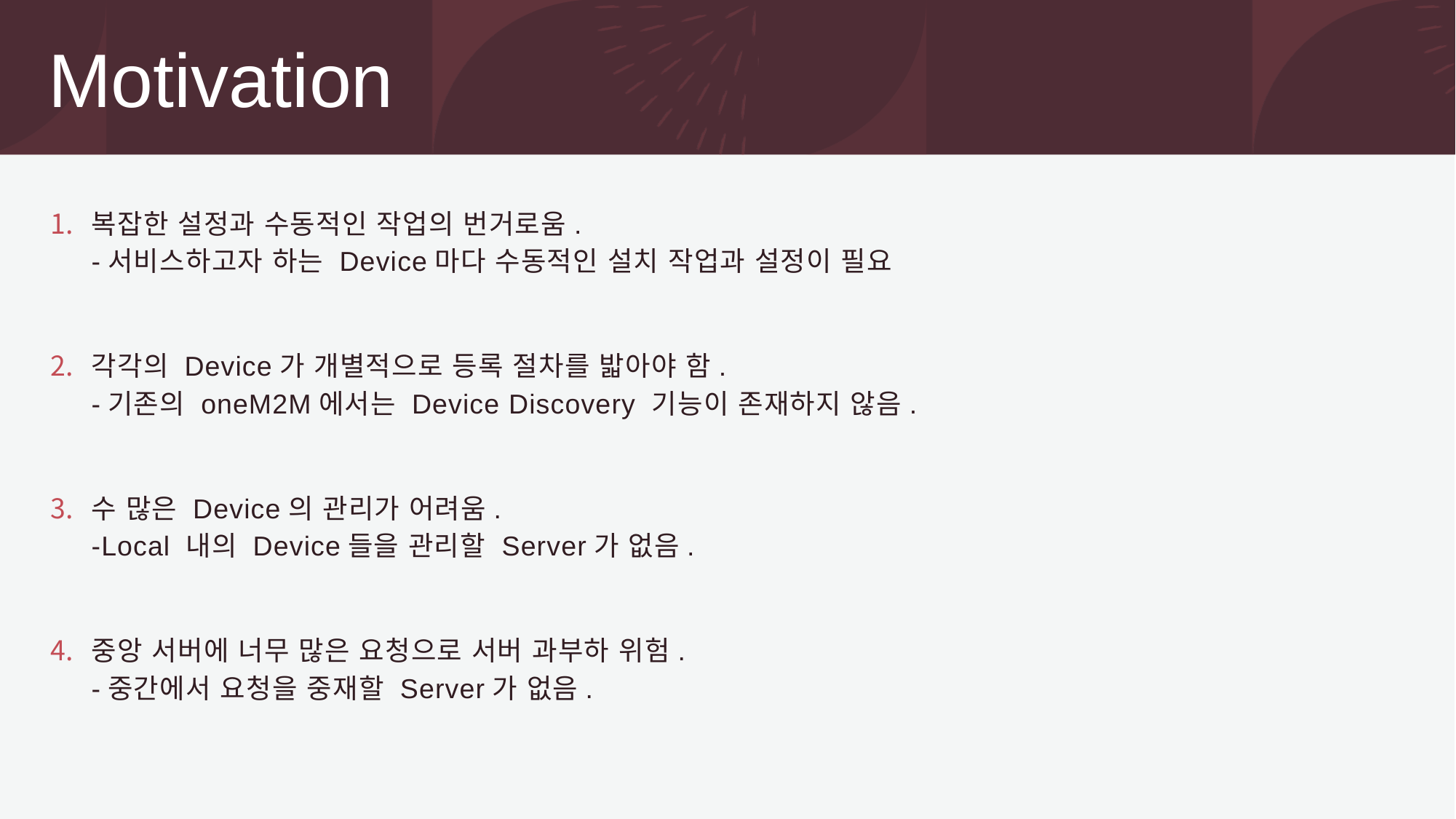

Motivation
복잡한 설정과 수동적인 작업의 번거로움.
-서비스하고자 하는 Device마다 수동적인 설치 작업과 설정이 필요

각각의 Device가 개별적으로 등록 절차를 밟아야 함.
-기존의 oneM2M에서는 Device Discovery 기능이 존재하지 않음.

수 많은 Device의 관리가 어려움.
-Local 내의 Device들을 관리할 Server가 없음.

중앙 서버에 너무 많은 요청으로 서버 과부하 위험.
-중간에서 요청을 중재할 Server가 없음.